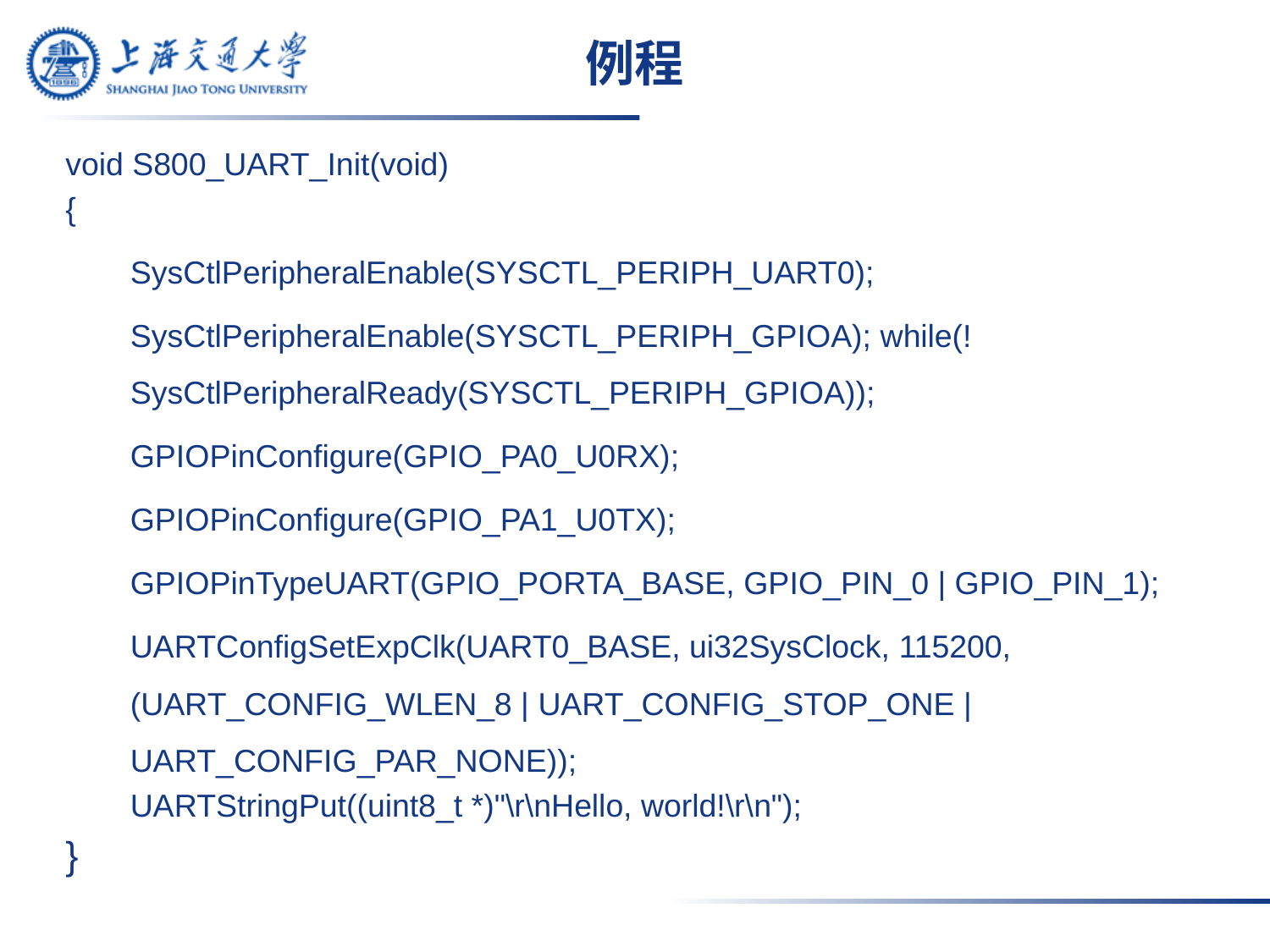

# 例程
void S800_UART_Init(void)
{
SysCtlPeripheralEnable(SYSCTL_PERIPH_UART0);
SysCtlPeripheralEnable(SYSCTL_PERIPH_GPIOA); while(!SysCtlPeripheralReady(SYSCTL_PERIPH_GPIOA));
GPIOPinConfigure(GPIO_PA0_U0RX);
GPIOPinConfigure(GPIO_PA1_U0TX);
GPIOPinTypeUART(GPIO_PORTA_BASE, GPIO_PIN_0 | GPIO_PIN_1);
UARTConfigSetExpClk(UART0_BASE, ui32SysClock, 115200, (UART_CONFIG_WLEN_8 | UART_CONFIG_STOP_ONE |UART_CONFIG_PAR_NONE));
UARTStringPut((uint8_t *)"\r\nHello, world!\r\n");
}